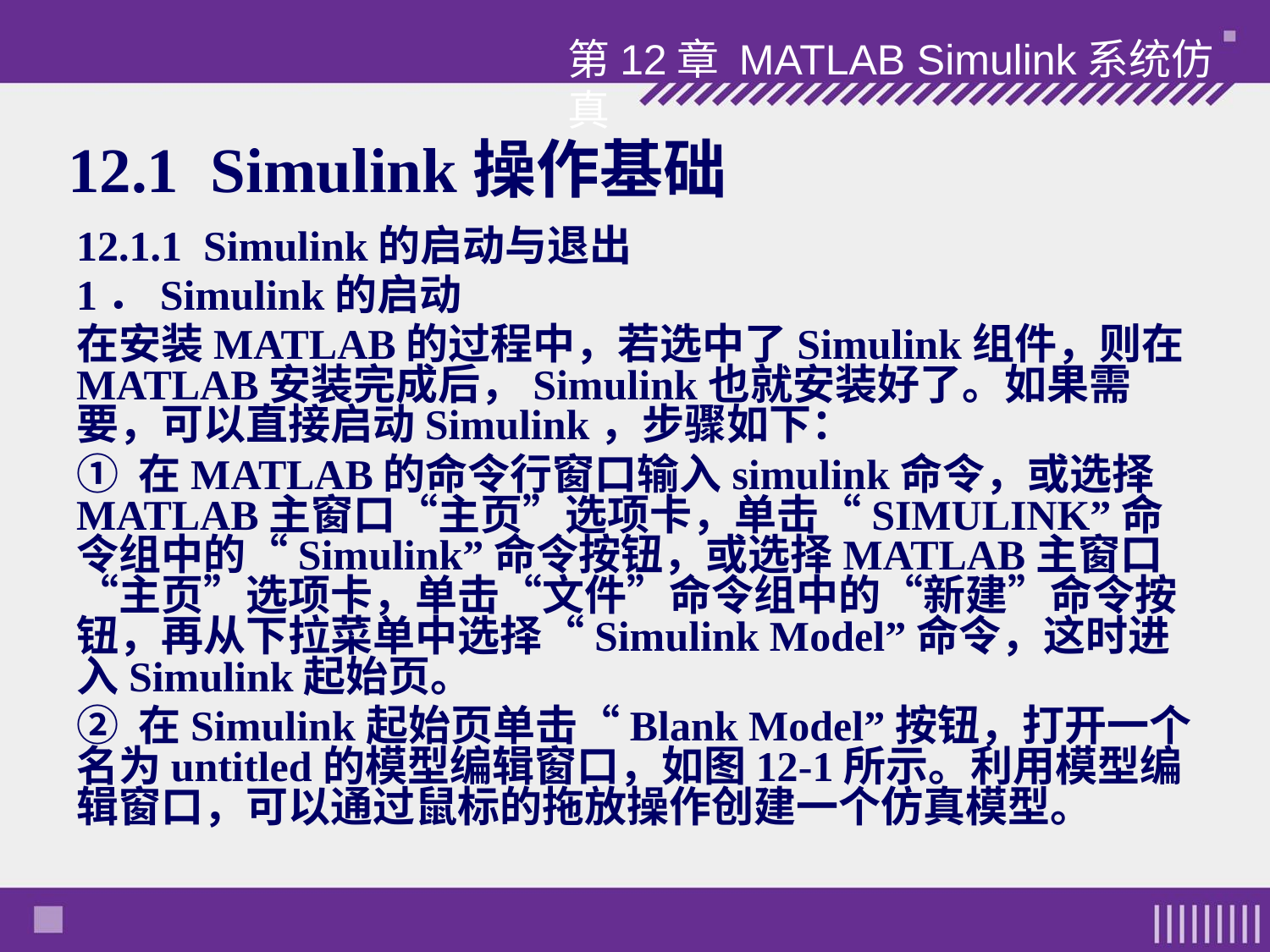

第12章 MATLAB Simulink系统仿真
# 12.1  Simulink操作基础
12.1.1  Simulink的启动与退出
1．Simulink的启动
在安装MATLAB的过程中，若选中了Simulink组件，则在MATLAB安装完成后，Simulink也就安装好了。如果需要，可以直接启动Simulink，步骤如下：
① 在MATLAB的命令行窗口输入simulink命令，或选择MATLAB主窗口“主页”选项卡，单击“SIMULINK”命令组中的“Simulink”命令按钮，或选择MATLAB主窗口“主页”选项卡，单击“文件”命令组中的“新建”命令按钮，再从下拉菜单中选择“Simulink Model”命令，这时进入Simulink起始页。
② 在Simulink起始页单击“Blank Model”按钮，打开一个名为untitled的模型编辑窗口，如图12-1所示。利用模型编辑窗口，可以通过鼠标的拖放操作创建一个仿真模型。